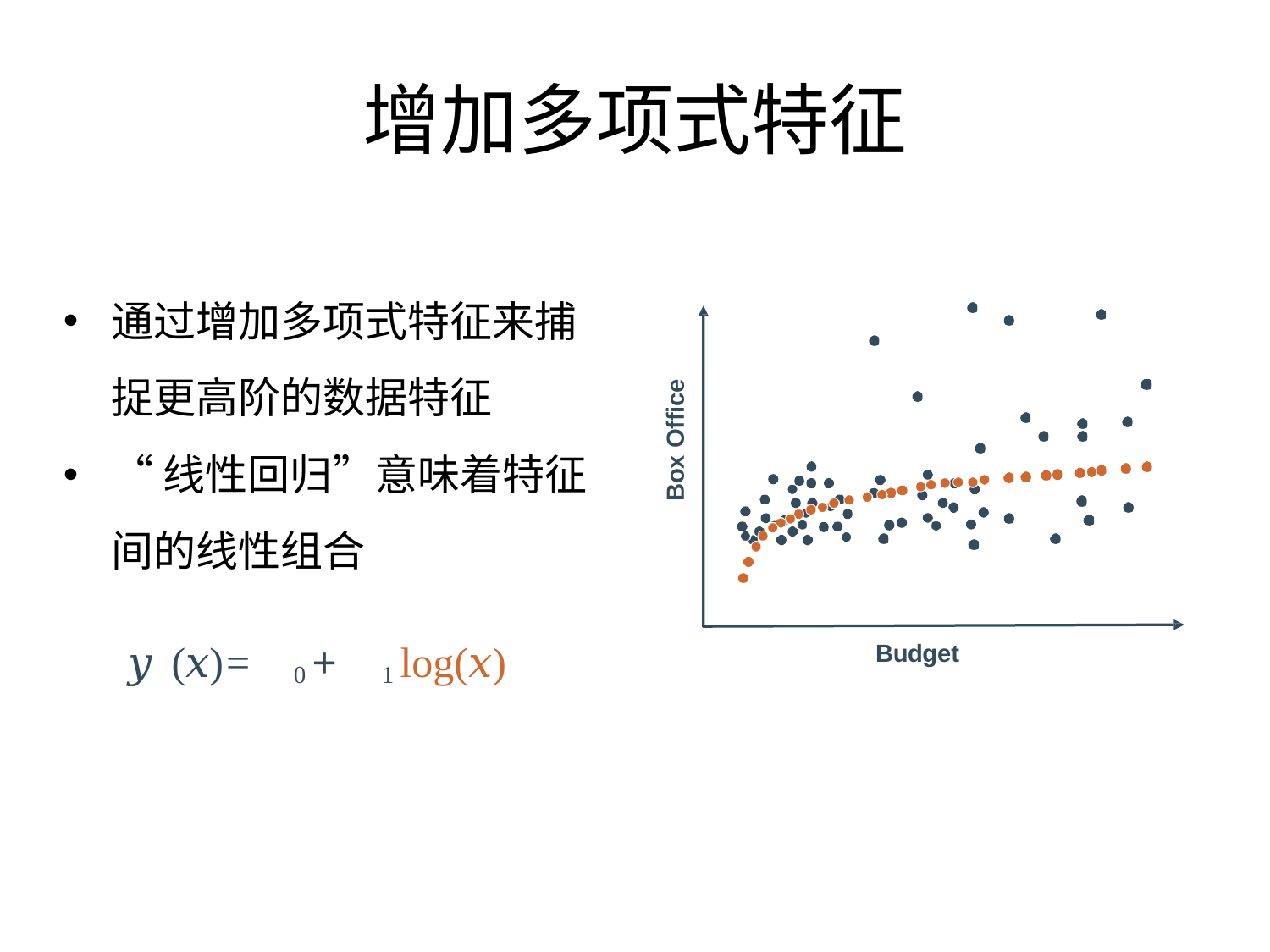

# 增加多项式特征
通过增加多项式特征来捕捉更高阶的数据特征
“线性回归”意味着特征间的线性组合

Box Office

𝑦𝛽(𝑥)	= 𝛽0 + 𝛽1 log(𝑥)
Budget